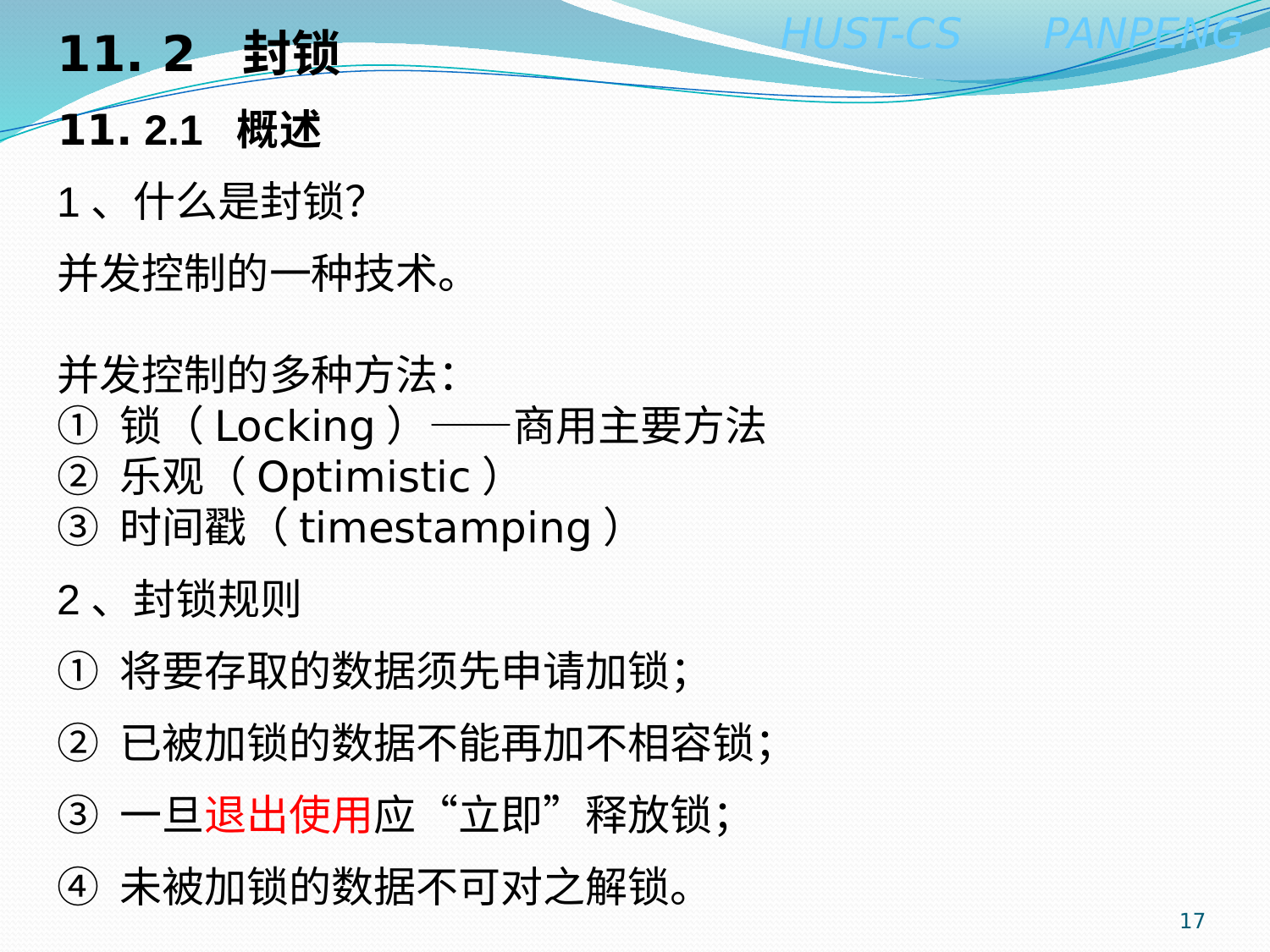

11. 2  封锁
11. 2.1  概述
1、什么是封锁？
并发控制的一种技术。

并发控制的多种方法：
① 锁（Locking）——商用主要方法
② 乐观（Optimistic）
③ 时间戳（timestamping）
2、封锁规则
① 将要存取的数据须先申请加锁；
② 已被加锁的数据不能再加不相容锁；
③ 一旦退出使用应“立即”释放锁；
④ 未被加锁的数据不可对之解锁。
17